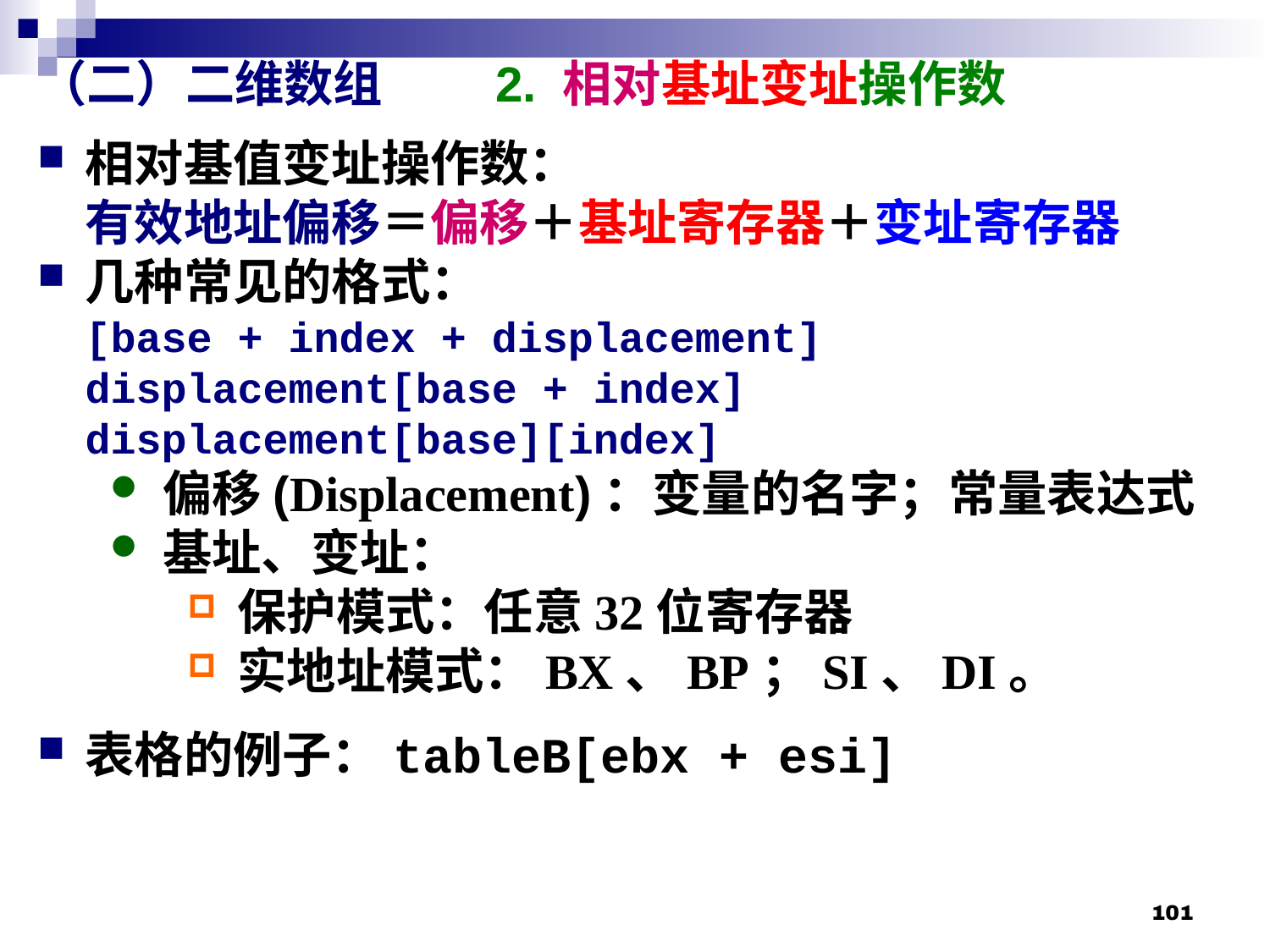

# （二）二维数组         2. 相对基址变址操作数
相对基值变址操作数：
有效地址偏移＝偏移＋基址寄存器＋变址寄存器
几种常见的格式：
[base + index + displacement]
displacement[base + index]
displacement[base][index]
偏移(Displacement)：变量的名字；常量表达式
基址、变址：
保护模式：任意32位寄存器
实地址模式：BX、BP；SI、DI。
表格的例子：tableB[ebx + esi]
101